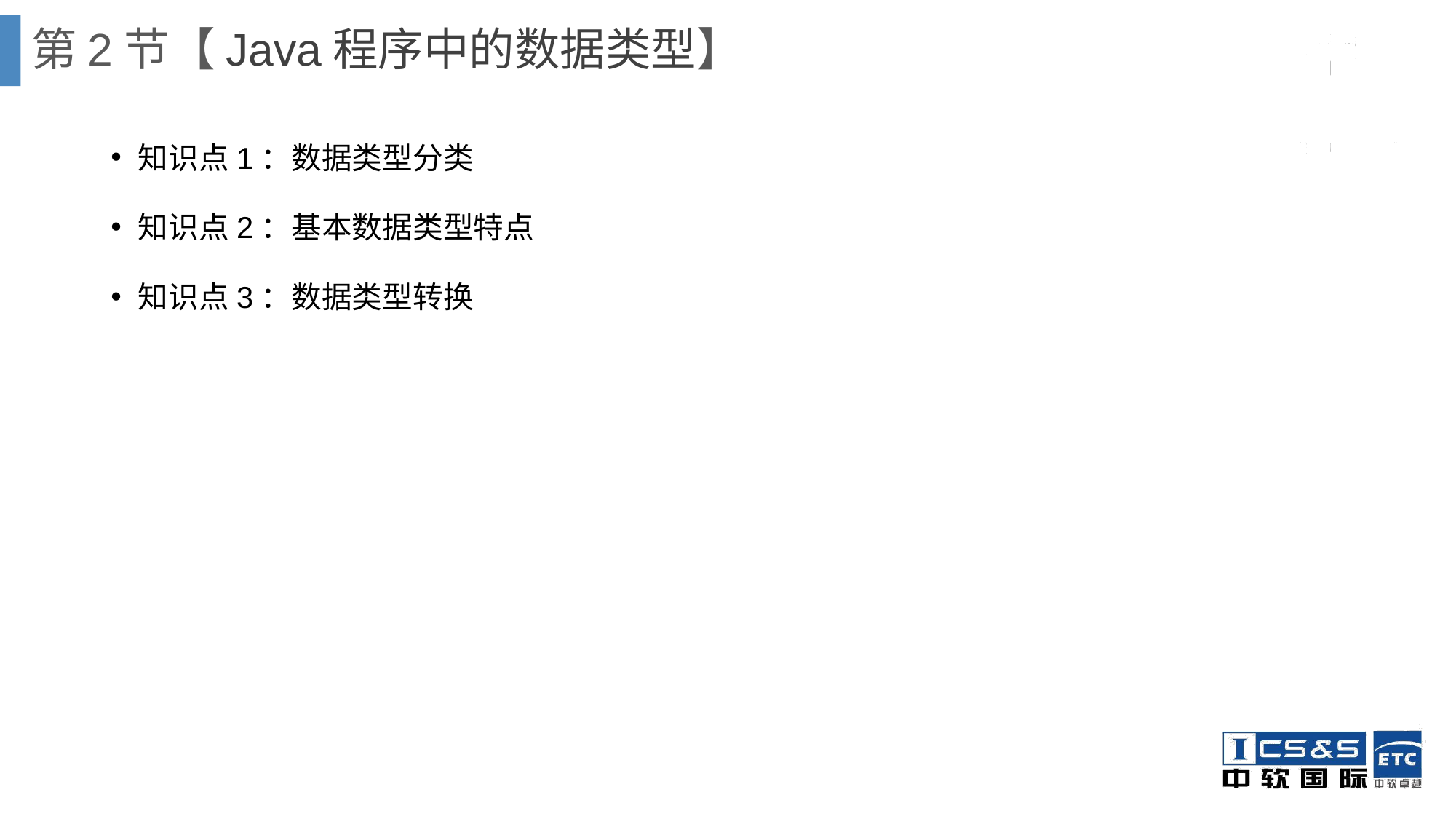

# 第2节【Java程序中的数据类型】
知识点1：数据类型分类
知识点2：基本数据类型特点
知识点3：数据类型转换